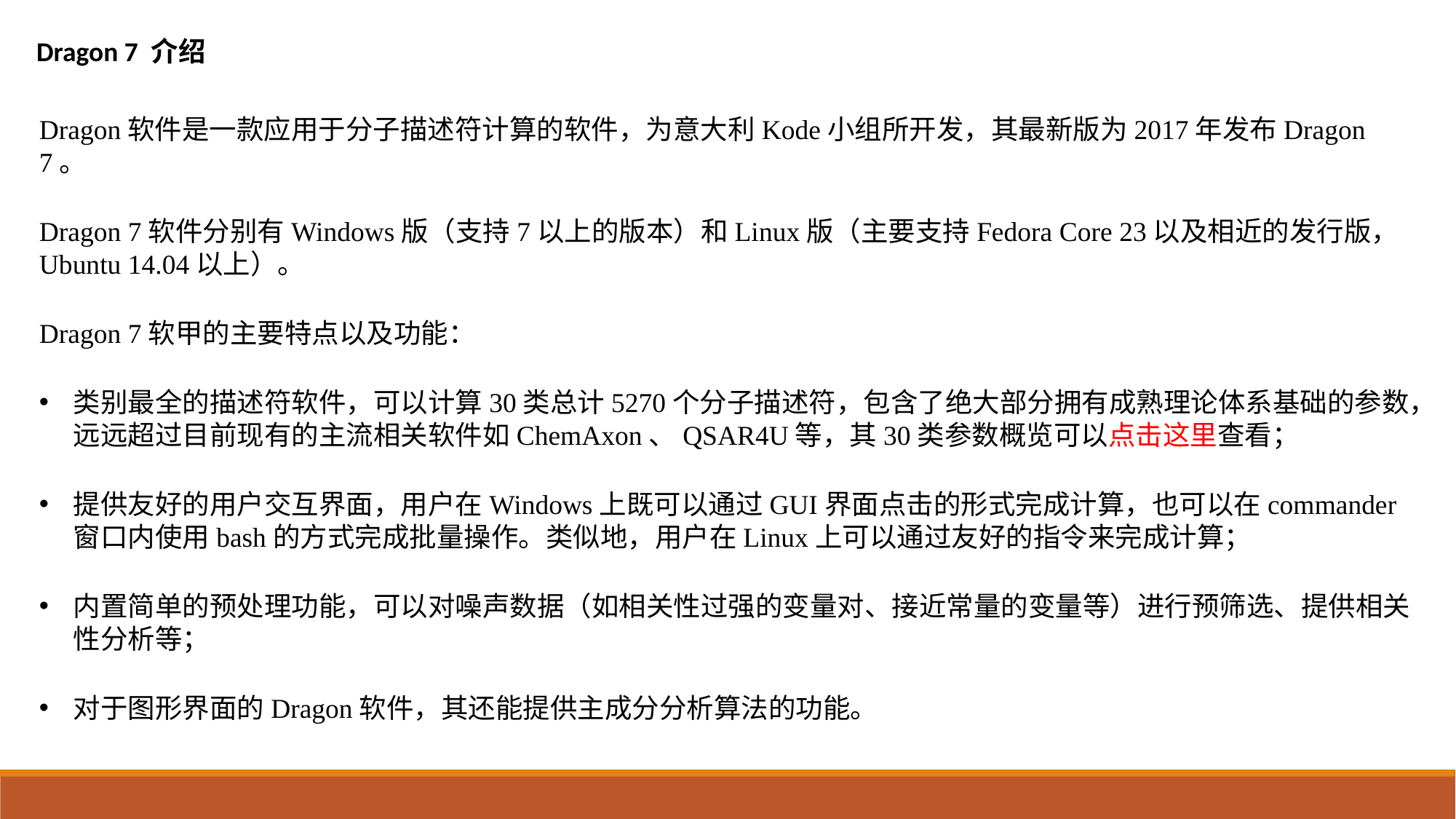

Dragon 7 介绍
Dragon软件是一款应用于分子描述符计算的软件，为意大利Kode小组所开发，其最新版为2017年发布Dragon 7。
Dragon 7软件分别有Windows版（支持7以上的版本）和Linux版（主要支持Fedora Core 23以及相近的发行版，Ubuntu 14.04以上）。
Dragon 7软甲的主要特点以及功能：
类别最全的描述符软件，可以计算30类总计5270个分子描述符，包含了绝大部分拥有成熟理论体系基础的参数，远远超过目前现有的主流相关软件如ChemAxon、QSAR4U等，其30类参数概览可以点击这里查看；
提供友好的用户交互界面，用户在Windows上既可以通过GUI界面点击的形式完成计算，也可以在commander窗口内使用bash的方式完成批量操作。类似地，用户在Linux上可以通过友好的指令来完成计算；
内置简单的预处理功能，可以对噪声数据（如相关性过强的变量对、接近常量的变量等）进行预筛选、提供相关性分析等；
对于图形界面的Dragon软件，其还能提供主成分分析算法的功能。